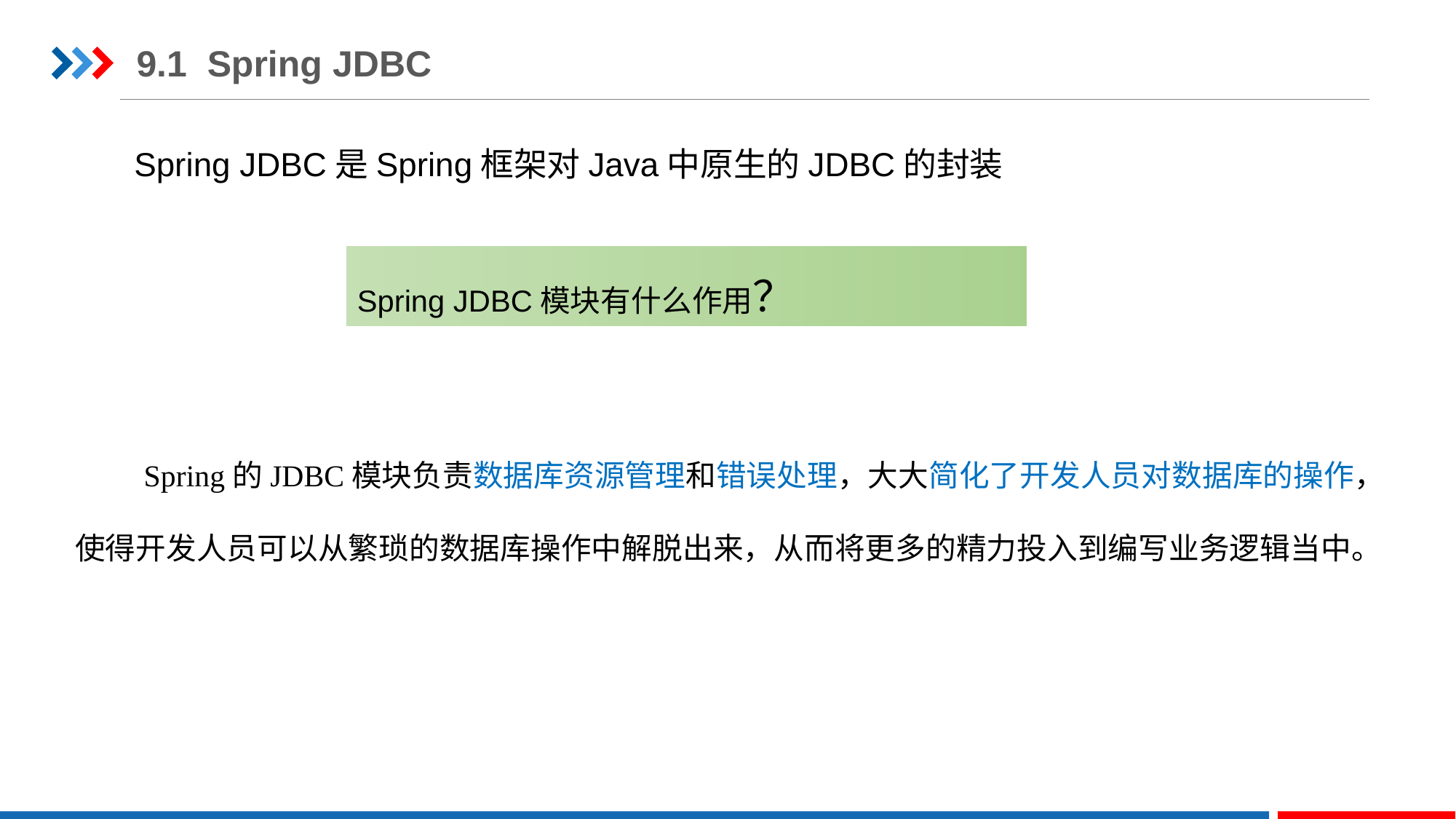

9.1  Spring JDBC
Spring JDBC是Spring框架对Java中原生的JDBC的封装
Spring JDBC模块有什么作用？
         Spring的JDBC模块负责数据库资源管理和错误处理，大大简化了开发人员对数据库的操作，使得开发人员可以从繁琐的数据库操作中解脱出来，从而将更多的精力投入到编写业务逻辑当中。